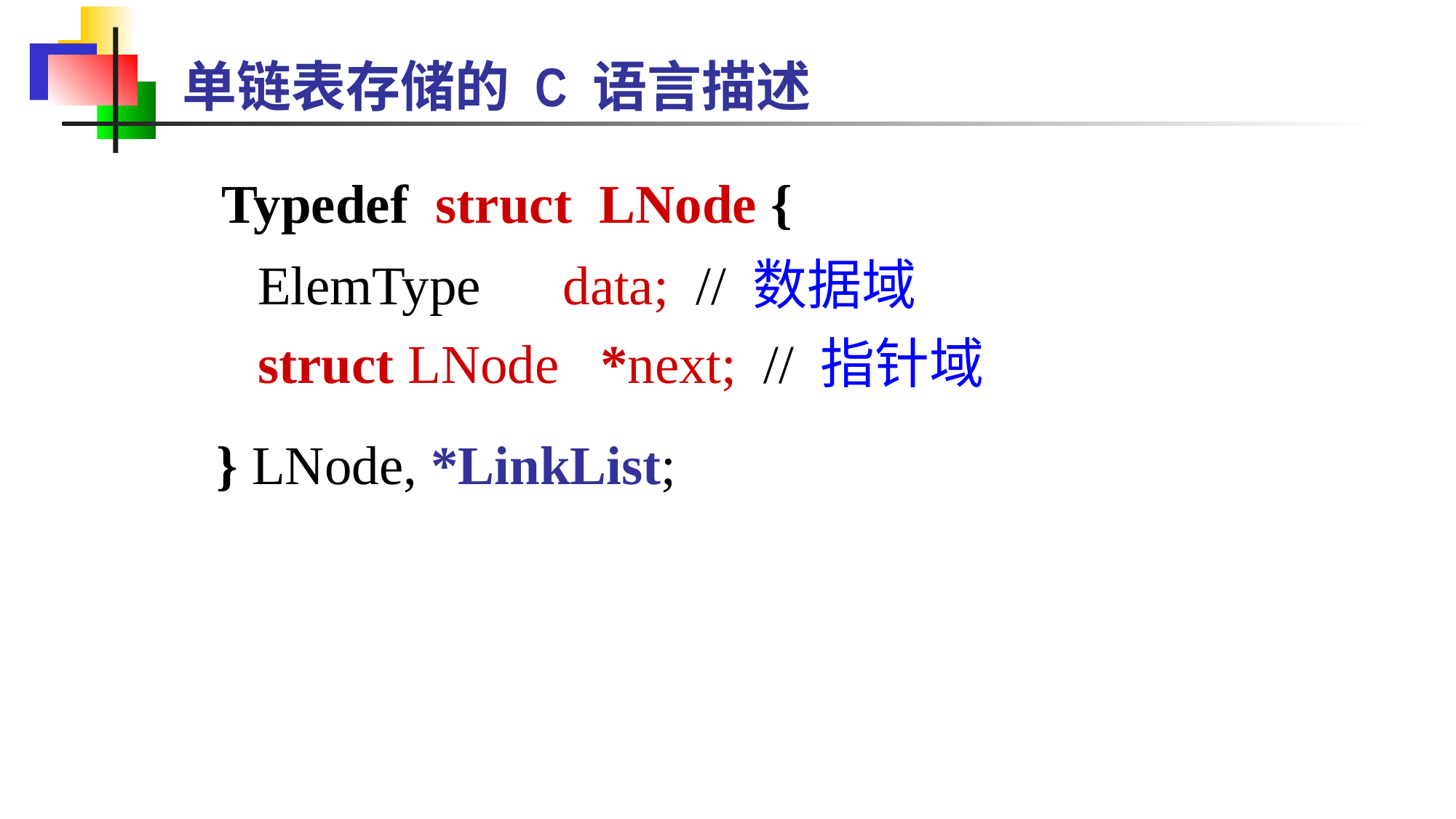

单链表存储的 C 语言描述
    Typedef  struct  LNode {
      ElemType      data;  // 数据域
      struct LNode   *next;  // 指针域
   } LNode, *LinkList;